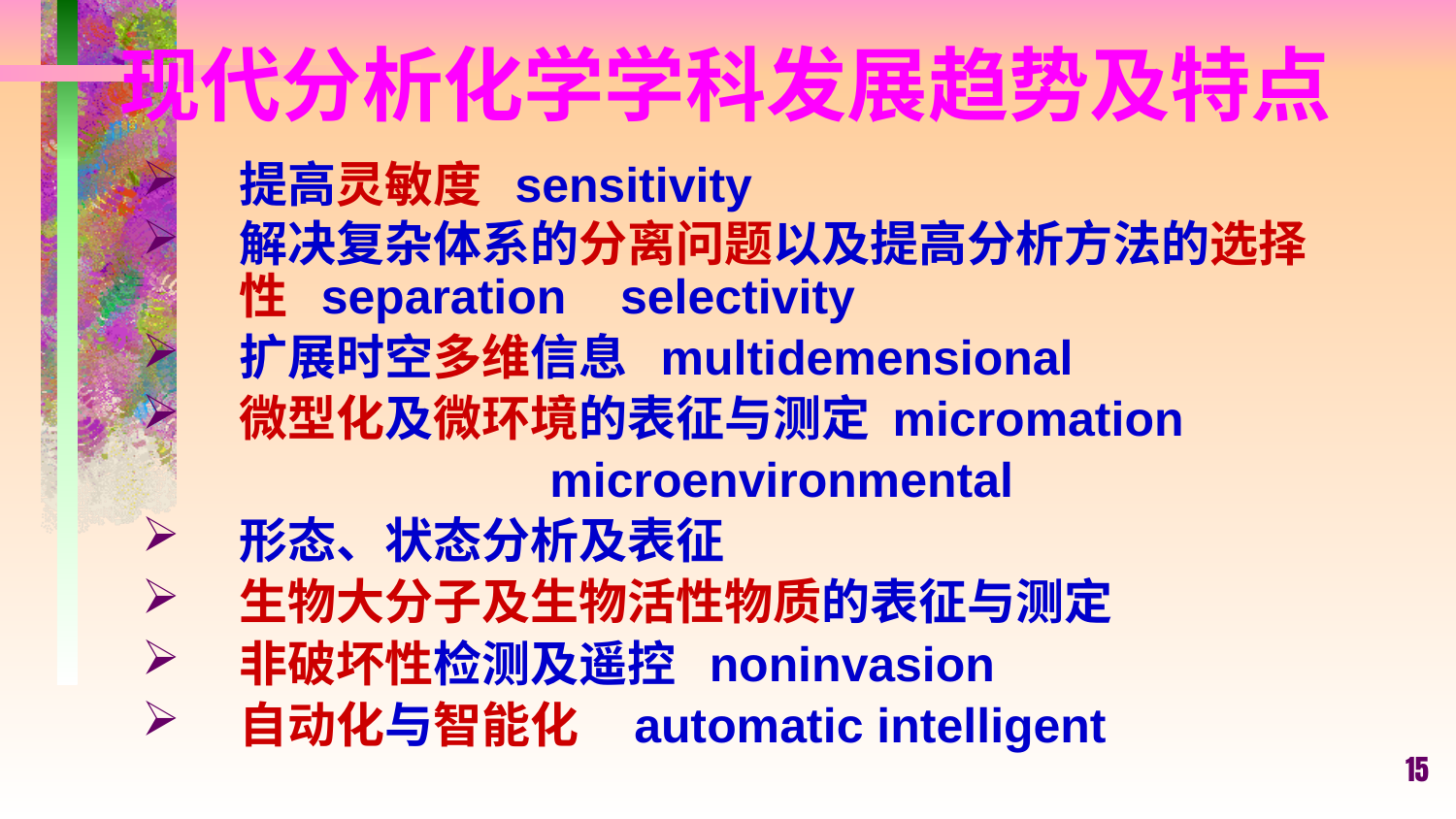

现代分析化学学科发展趋势及特点
提高灵敏度  sensitivity
解决复杂体系的分离问题以及提高分析方法的选择性  separation    selectivity
扩展时空多维信息  multidemensional
微型化及微环境的表征与测定 micromation
                              microenvironmental
形态、状态分析及表征
生物大分子及生物活性物质的表征与测定
非破坏性检测及遥控  noninvasion
自动化与智能化    automatic intelligent
15